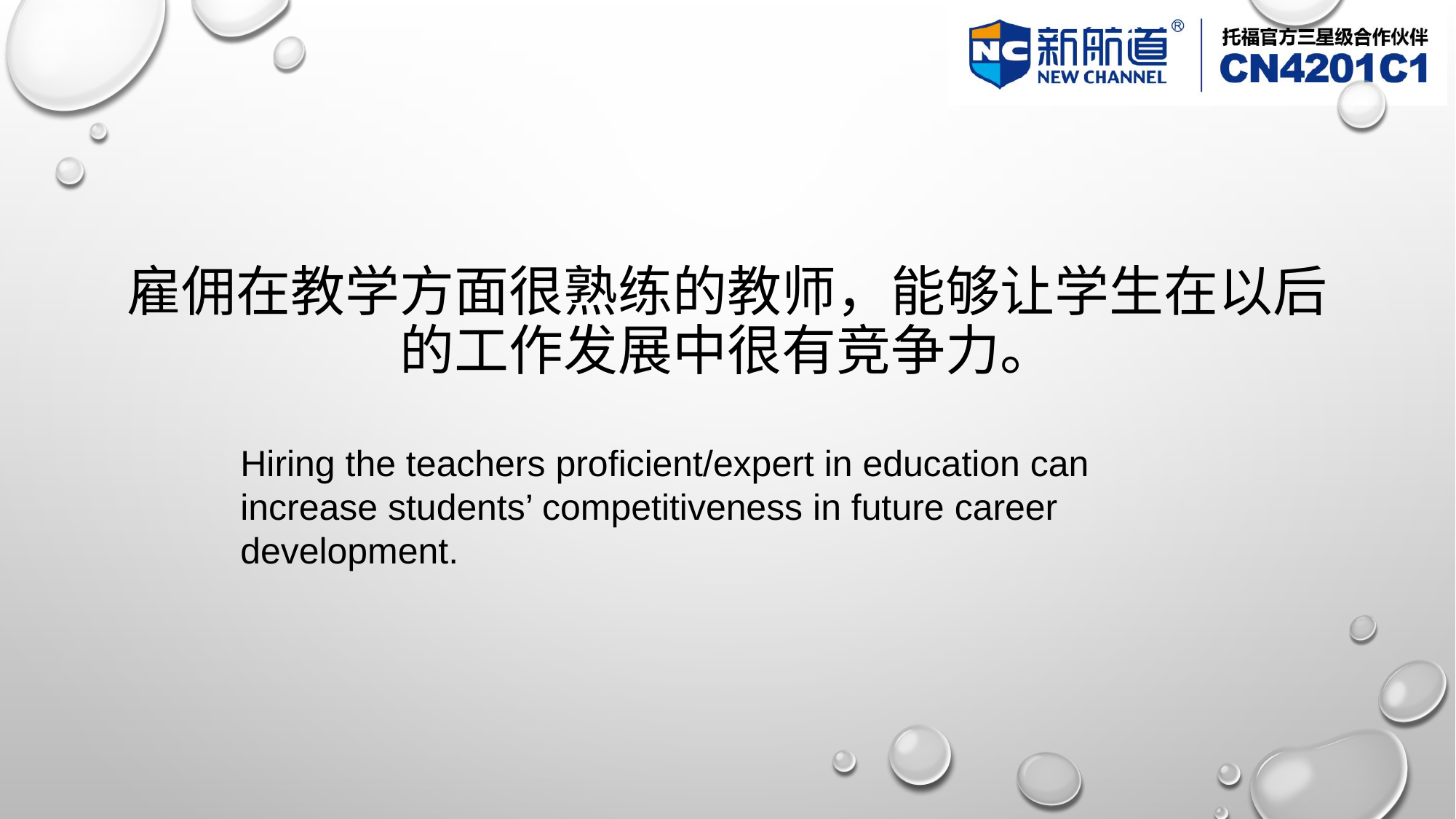

# 雇佣在教学方面很熟练的教师，能够让学生在以后的工作发展中很有竞争力。

Hiring the teachers proficient/expert in education can increase students’ competitiveness in future career development.